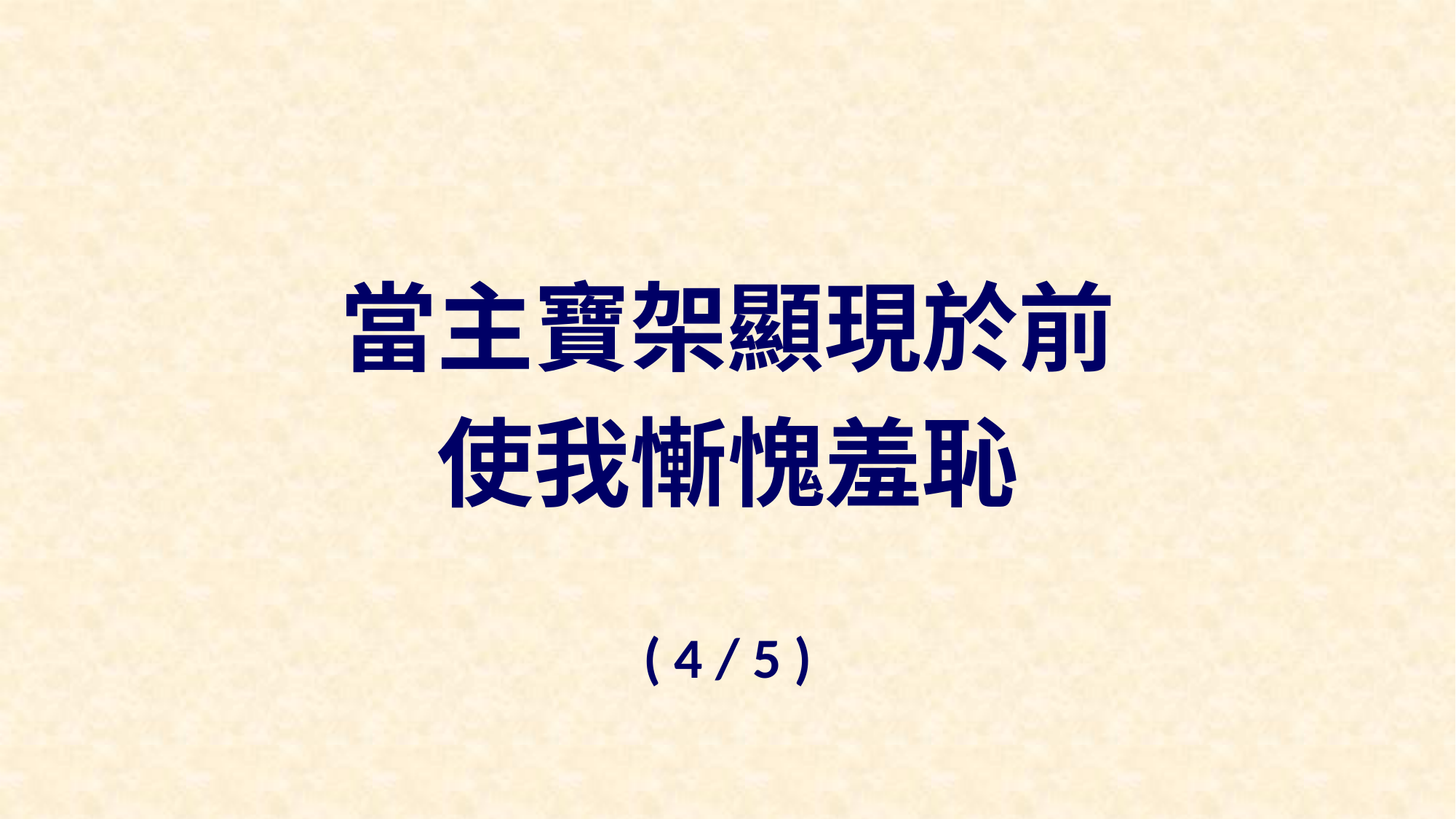

當主寶架顯現於前
使我慚愧羞恥
( 4 / 5 )